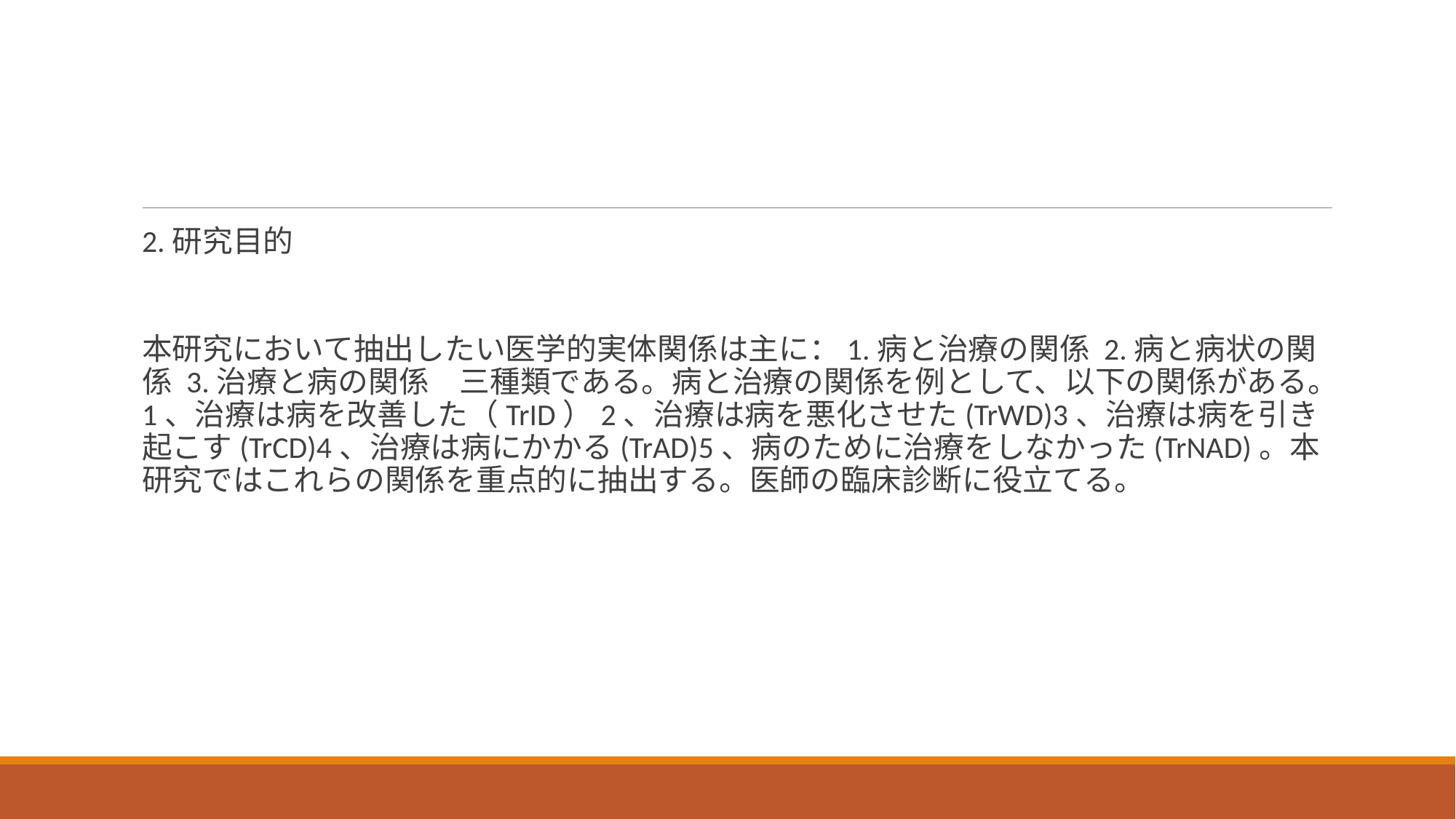

2.研究目的

本研究において抽出したい医学的実体関係は主に：1.病と治療の関係 2.病と病状の関係 3.治療と病の関係　三種類である。病と治療の関係を例として、以下の関係がある。1、治療は病を改善した（TrID）2、治療は病を悪化させた(TrWD)3、治療は病を引き起こす(TrCD)4、治療は病にかかる(TrAD)5、病のために治療をしなかった(TrNAD)。本研究ではこれらの関係を重点的に抽出する。医師の臨床診断に役立てる。